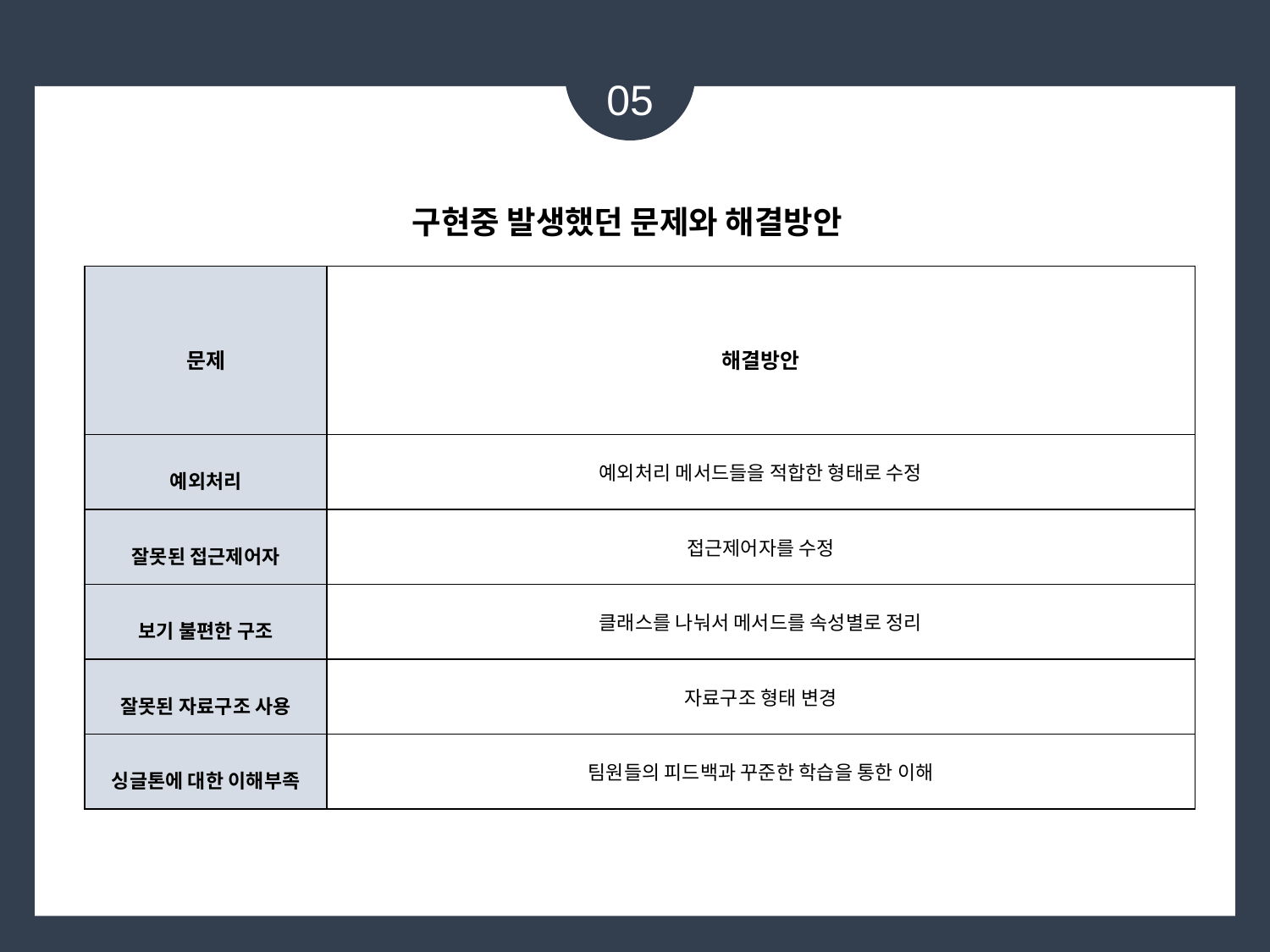

05

구현중 발생했던 문제와 해결방안
| 문제 | 해결방안 |
| --- | --- |
| 예외처리 | 예외처리 메서드들을 적합한 형태로 수정 |
| 잘못된 접근제어자 | 접근제어자를 수정 |
| 보기 불편한 구조 | 클래스를 나눠서 메서드를 속성별로 정리 |
| 잘못된 자료구조 사용 | 자료구조 형태 변경 |
| 싱글톤에 대한 이해부족 | 팀원들의 피드백과 꾸준한 학습을 통한 이해 |